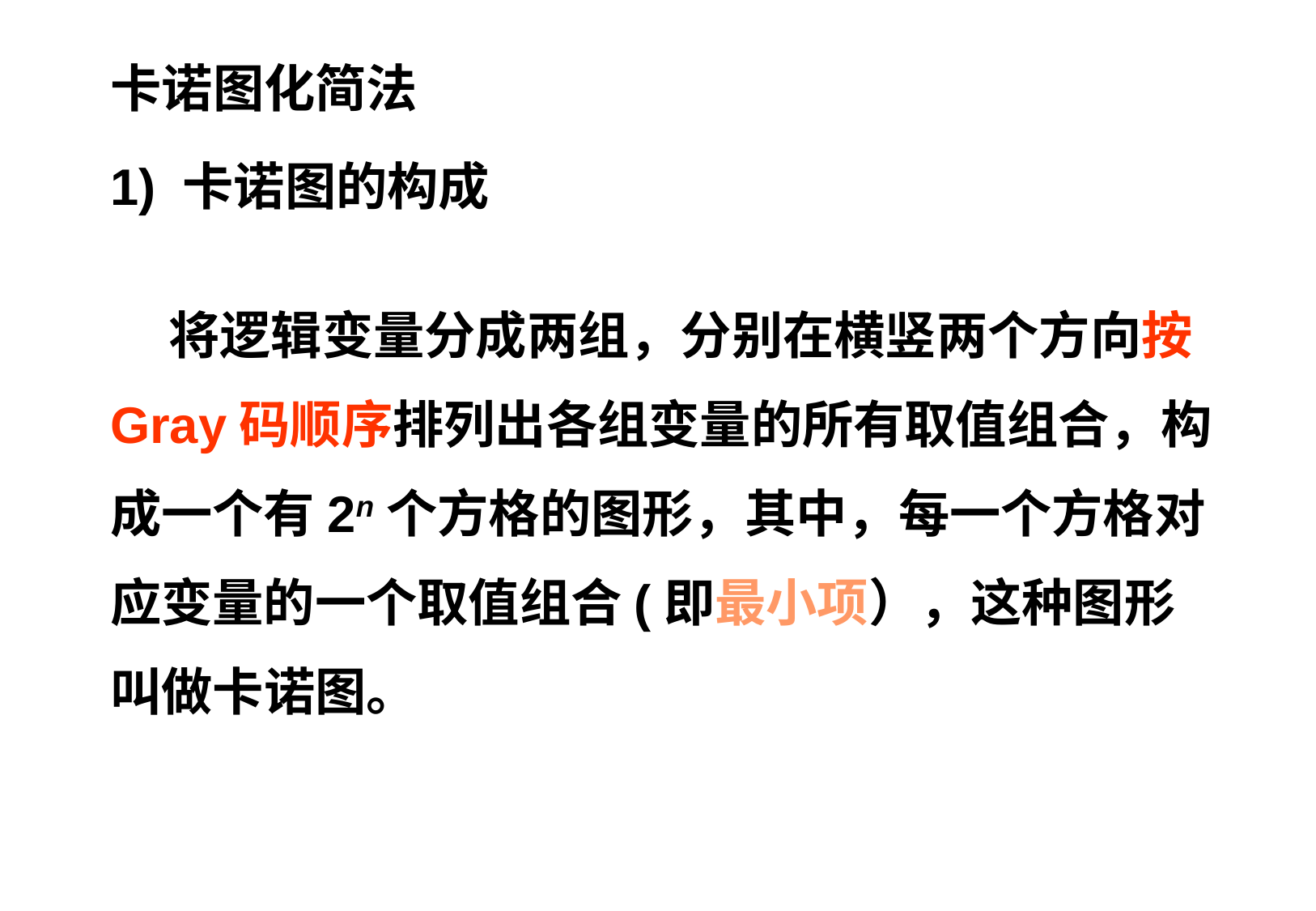

卡诺图化简法
1) 卡诺图的构成
    将逻辑变量分成两组，分别在横竖两个方向按Gray码顺序排列出各组变量的所有取值组合，构成一个有2n个方格的图形，其中，每一个方格对应变量的一个取值组合(即最小项），这种图形叫做卡诺图。